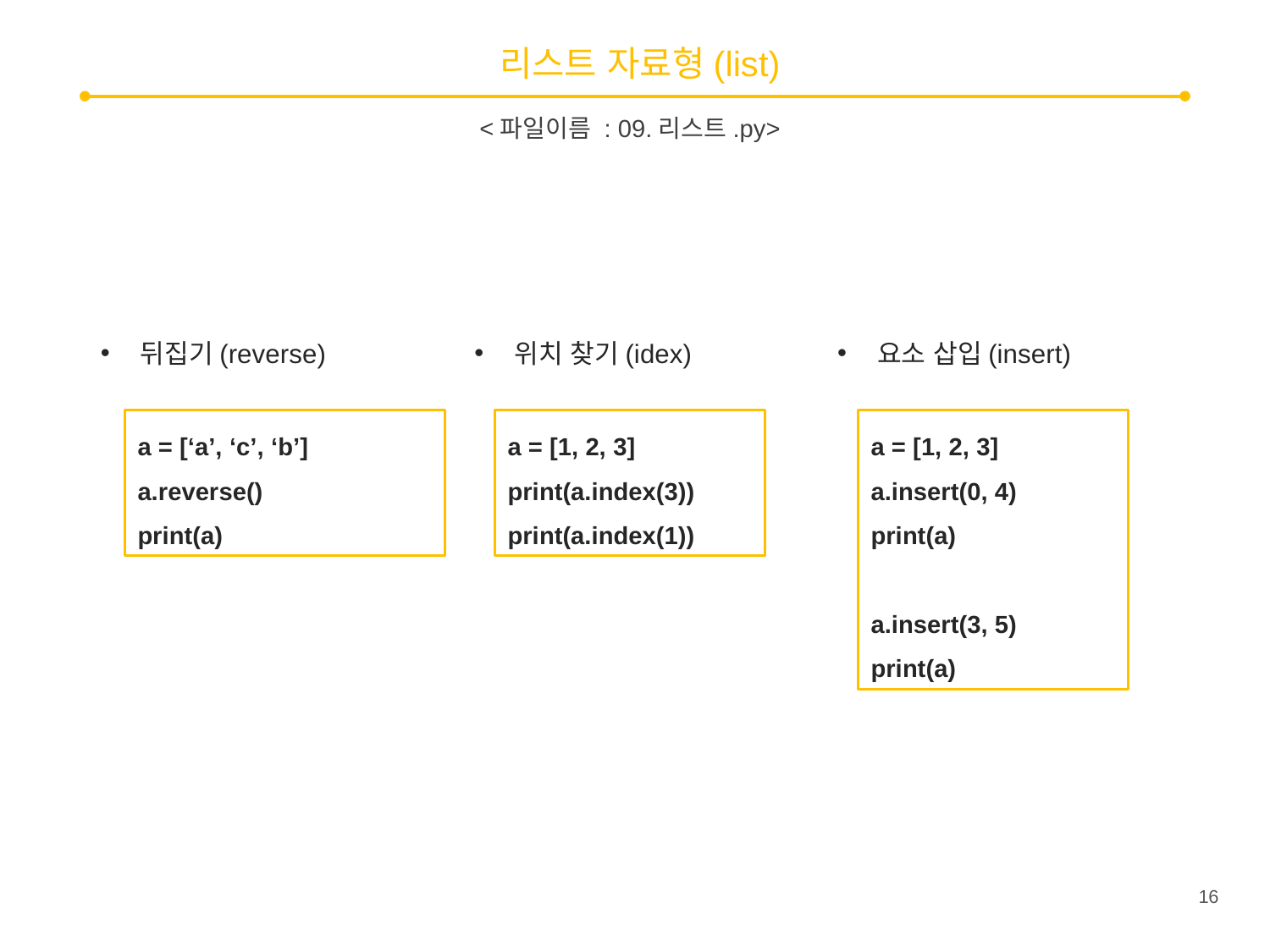

# 리스트 자료형(list)
<파일이름 : 09.리스트.py>
뒤집기(reverse)
위치 찾기(idex)
요소 삽입(insert)
a = [‘a’, ‘c’, ‘b’]
a.reverse()
print(a)
a = [1, 2, 3]
print(a.index(3))
print(a.index(1))
a = [1, 2, 3]
a.insert(0, 4)
print(a)

a.insert(3, 5)
print(a)